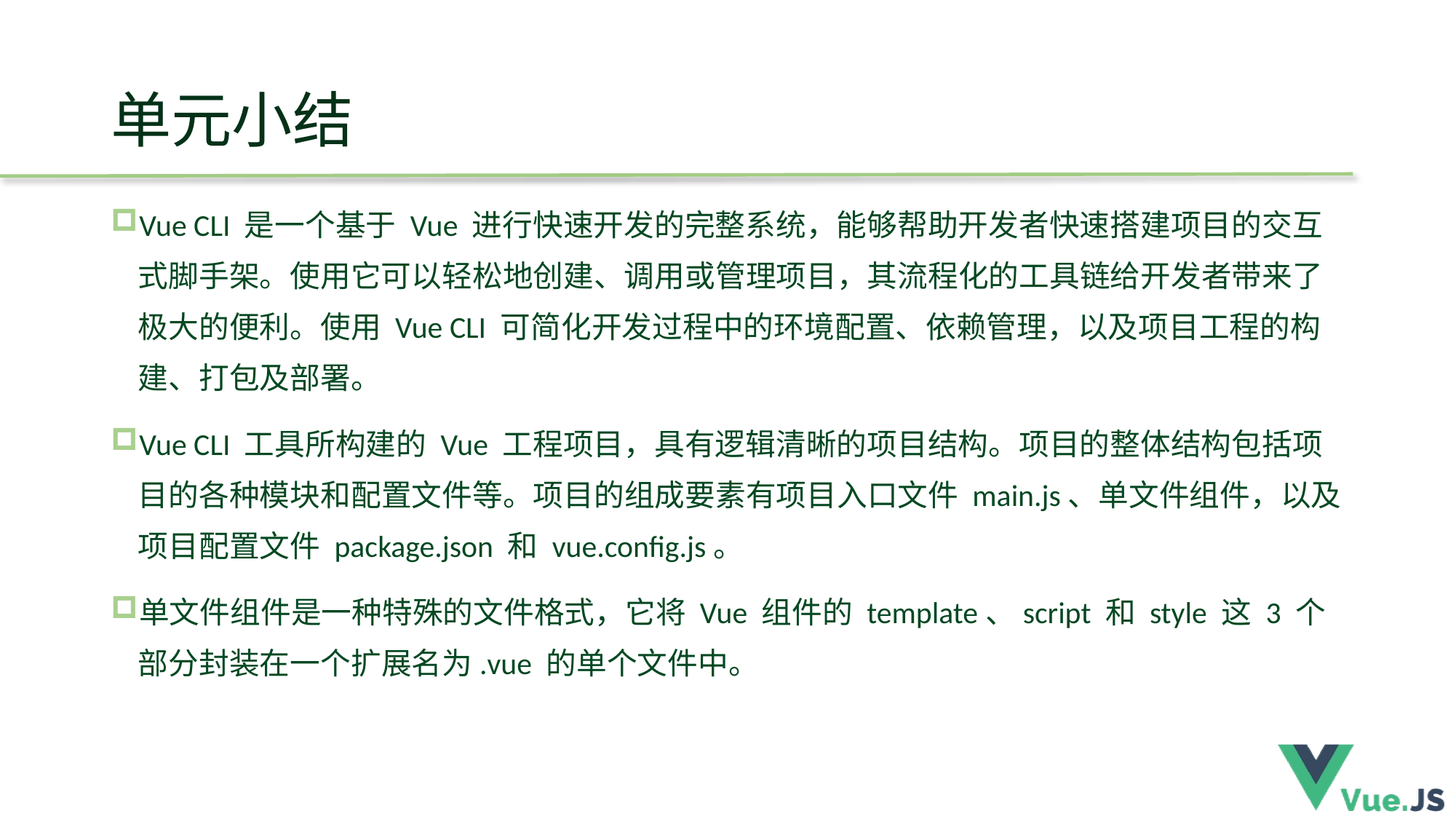

# 单元小结
Vue CLI 是一个基于 Vue 进行快速开发的完整系统，能够帮助开发者快速搭建项目的交互式脚手架。使用它可以轻松地创建、调用或管理项目，其流程化的工具链给开发者带来了极大的便利。使用 Vue CLI 可简化开发过程中的环境配置、依赖管理，以及项目工程的构建、打包及部署。
Vue CLI 工具所构建的 Vue 工程项目，具有逻辑清晰的项目结构。项目的整体结构包括项目的各种模块和配置文件等。项目的组成要素有项目入口文件 main.js、单文件组件，以及项目配置文件 package.json 和 vue.config.js。
单文件组件是一种特殊的文件格式，它将 Vue 组件的 template、script 和 style 这 3 个部分封装在一个扩展名为.vue 的单个文件中。